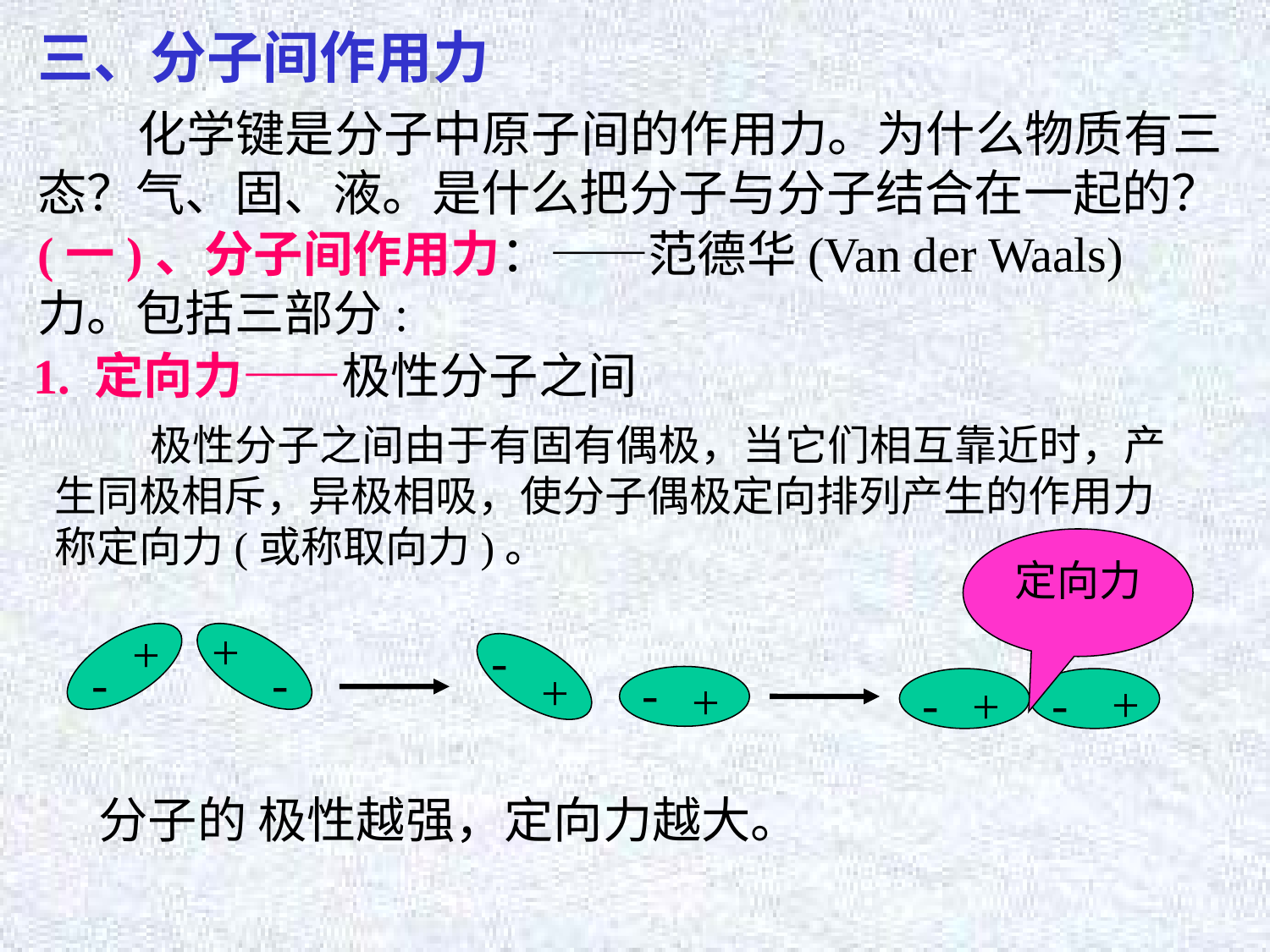

三、分子间作用力
        化学键是分子中原子间的作用力。为什么物质有三态？气、固、液。是什么把分子与分子结合在一起的？
(一)、分子间作用力：——范德华(Van der Waals)力。包括三部分:
1. 定向力——极性分子之间
         极性分子之间由于有固有偶极，当它们相互靠近时，产生同极相斥，异极相吸，使分子偶极定向排列产生的作用力称定向力(或称取向力)。
定向力
+

-
+

-
-

+
-
+

-
-
+

+

 分子的 极性越强，定向力越大。